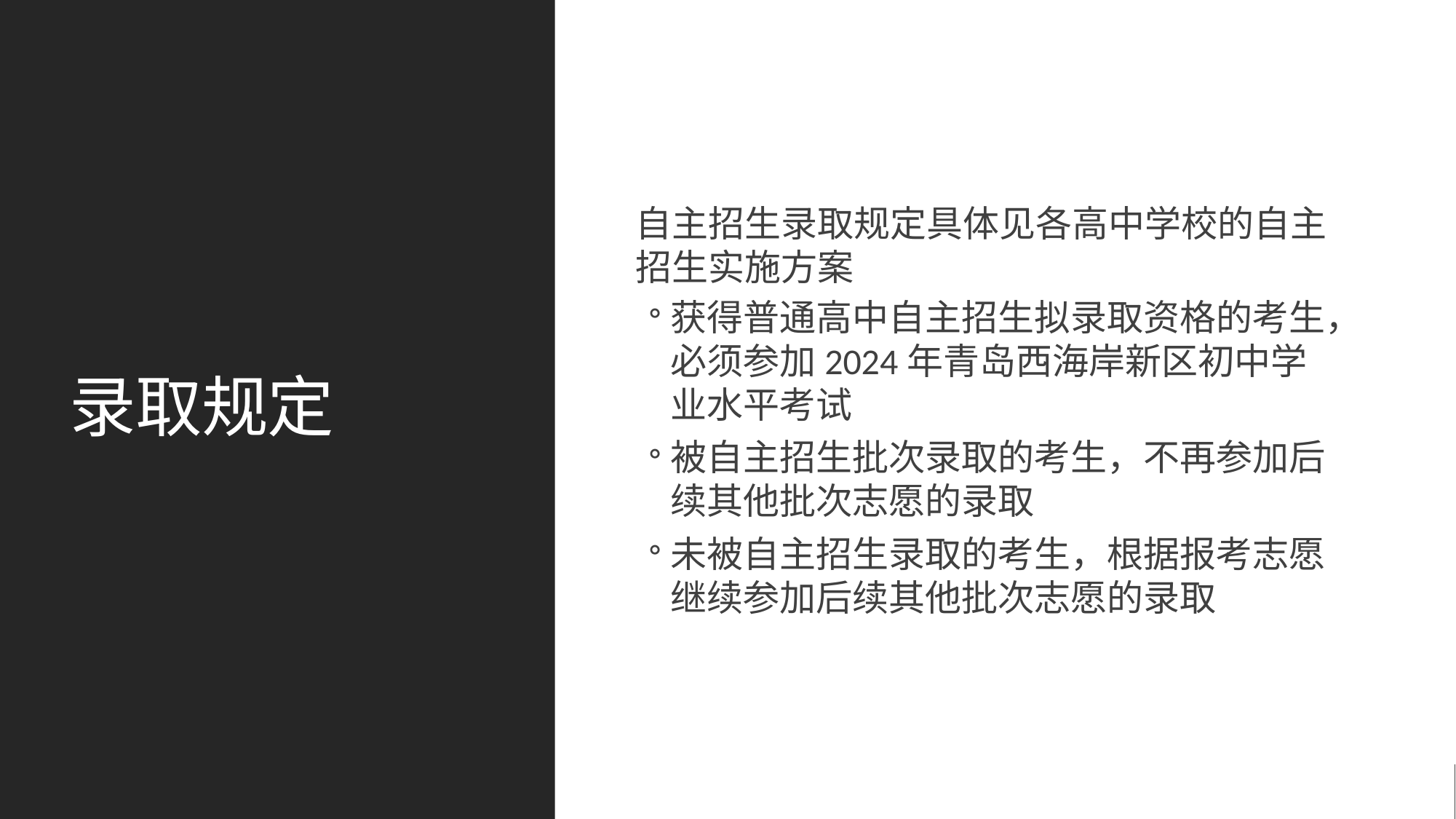

# 录取规定
自主招生录取规定具体见各高中学校的自主招生实施方案
获得普通高中自主招生拟录取资格的考生，必须参加2024年青岛西海岸新区初中学业水平考试
被自主招生批次录取的考生，不再参加后续其他批次志愿的录取
未被自主招生录取的考生，根据报考志愿继续参加后续其他批次志愿的录取